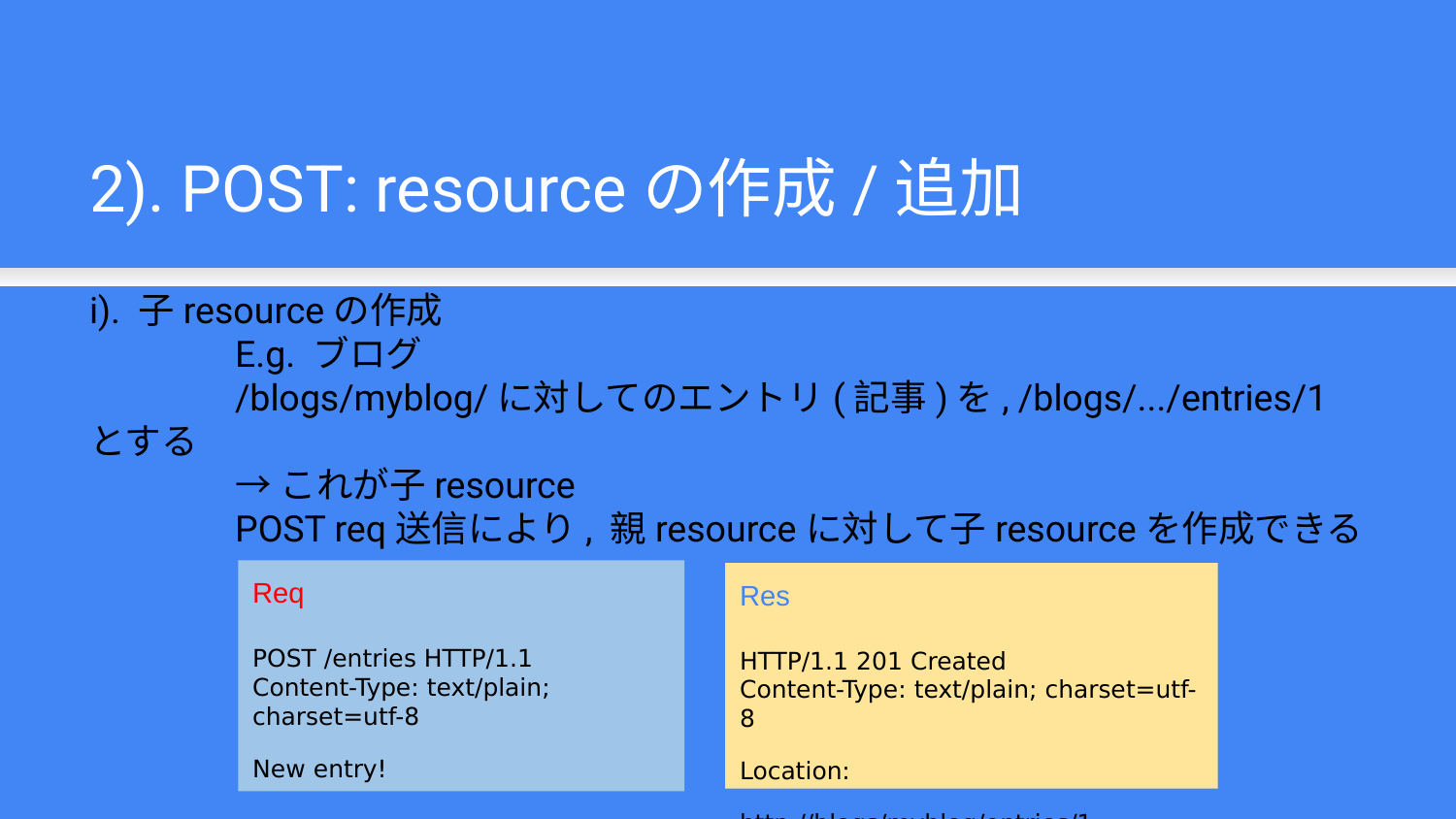

2). POST: resourceの作成/追加
i). 子resourceの作成
	E.g. ブログ
	/blogs/myblog/に対してのエントリ(記事)を, /blogs/.../entries/1とする
	→これが子resource
	POST req送信により, 親resourceに対して子resourceを作成できる
Req

POST /entries HTTP/1.1
Content-Type: text/plain; charset=utf-8
New entry!
Res

HTTP/1.1 201 Created
Content-Type: text/plain; charset=utf-8
Location: http://blogs/myblog/entries/1